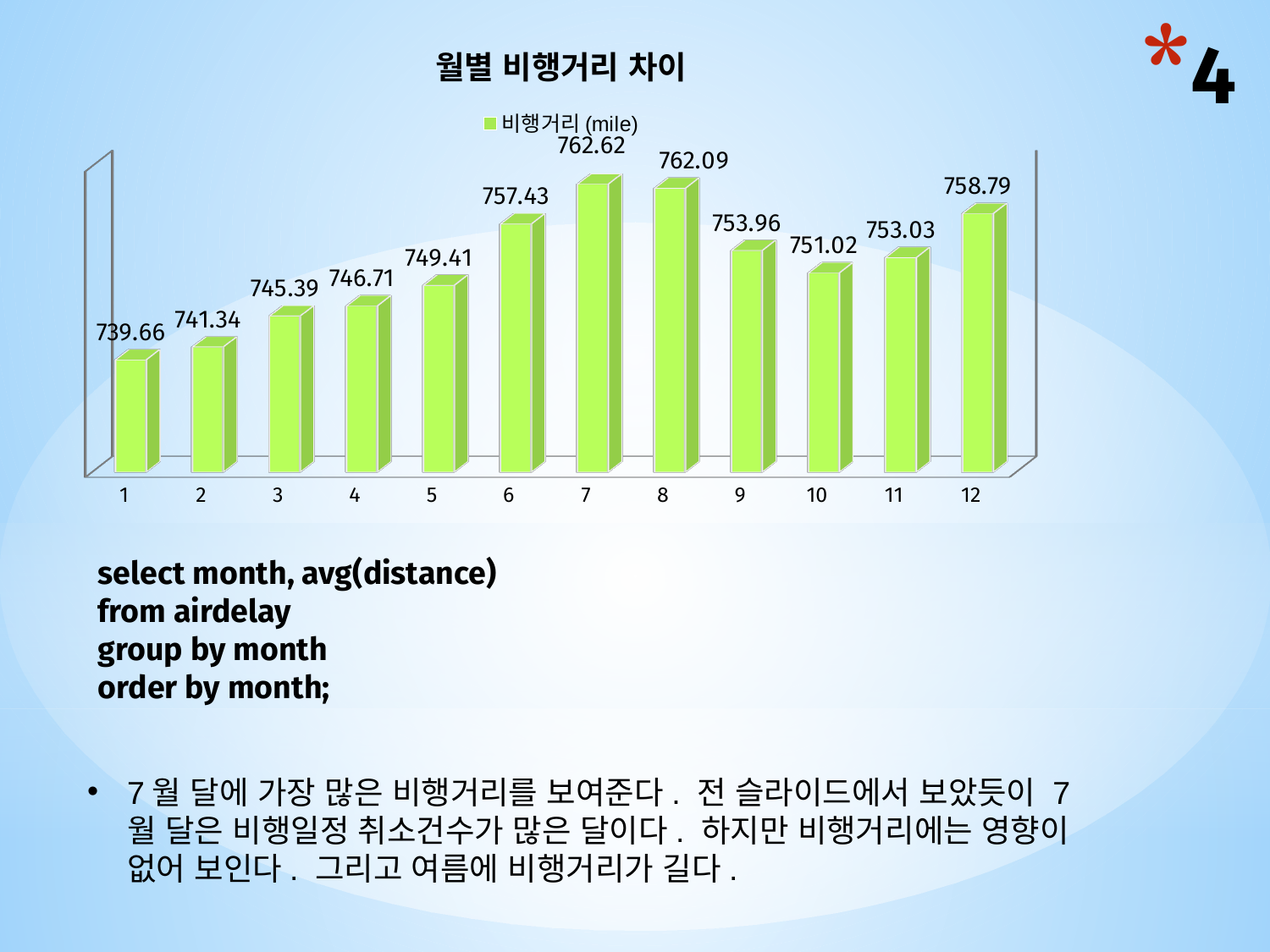

[unsupported chart]

# 4
select month, avg(distance)
from airdelay
group by month
order by month;
7월 달에 가장 많은 비행거리를 보여준다. 전 슬라이드에서 보았듯이 7월 달은 비행일정 취소건수가 많은 달이다. 하지만 비행거리에는 영향이 없어 보인다. 그리고 여름에 비행거리가 길다.